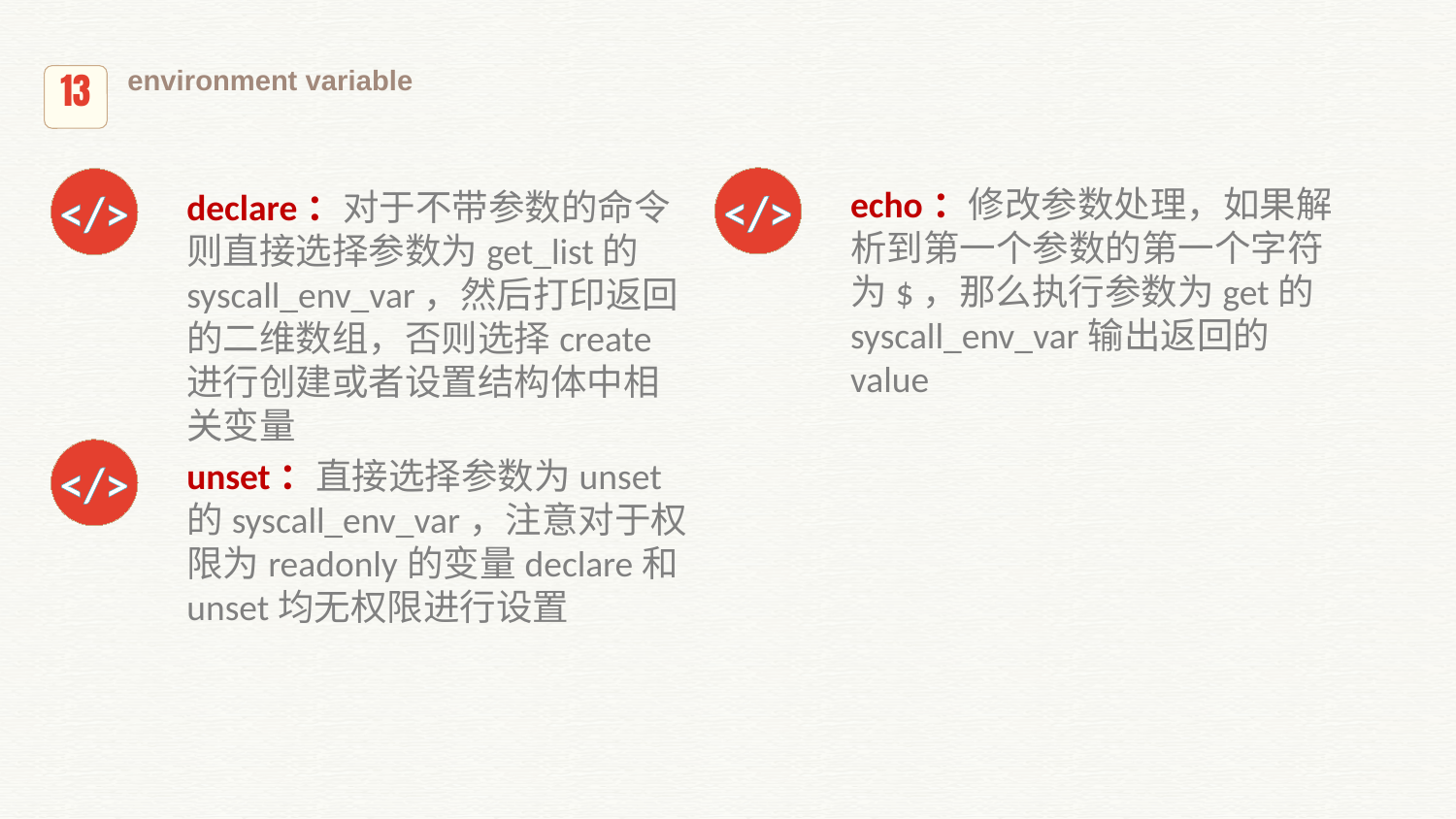

environment variable

</>
echo：修改参数处理，如果解析到第一个参数的第一个字符为$，那么执行参数为get的syscall_env_var输出返回的value
</>
declare：对于不带参数的命令则直接选择参数为get_list的syscall_env_var，然后打印返回的二维数组，否则选择create进行创建或者设置结构体中相关变量

</>
unset：直接选择参数为unset的syscall_env_var，注意对于权限为readonly的变量declare和unset均无权限进行设置